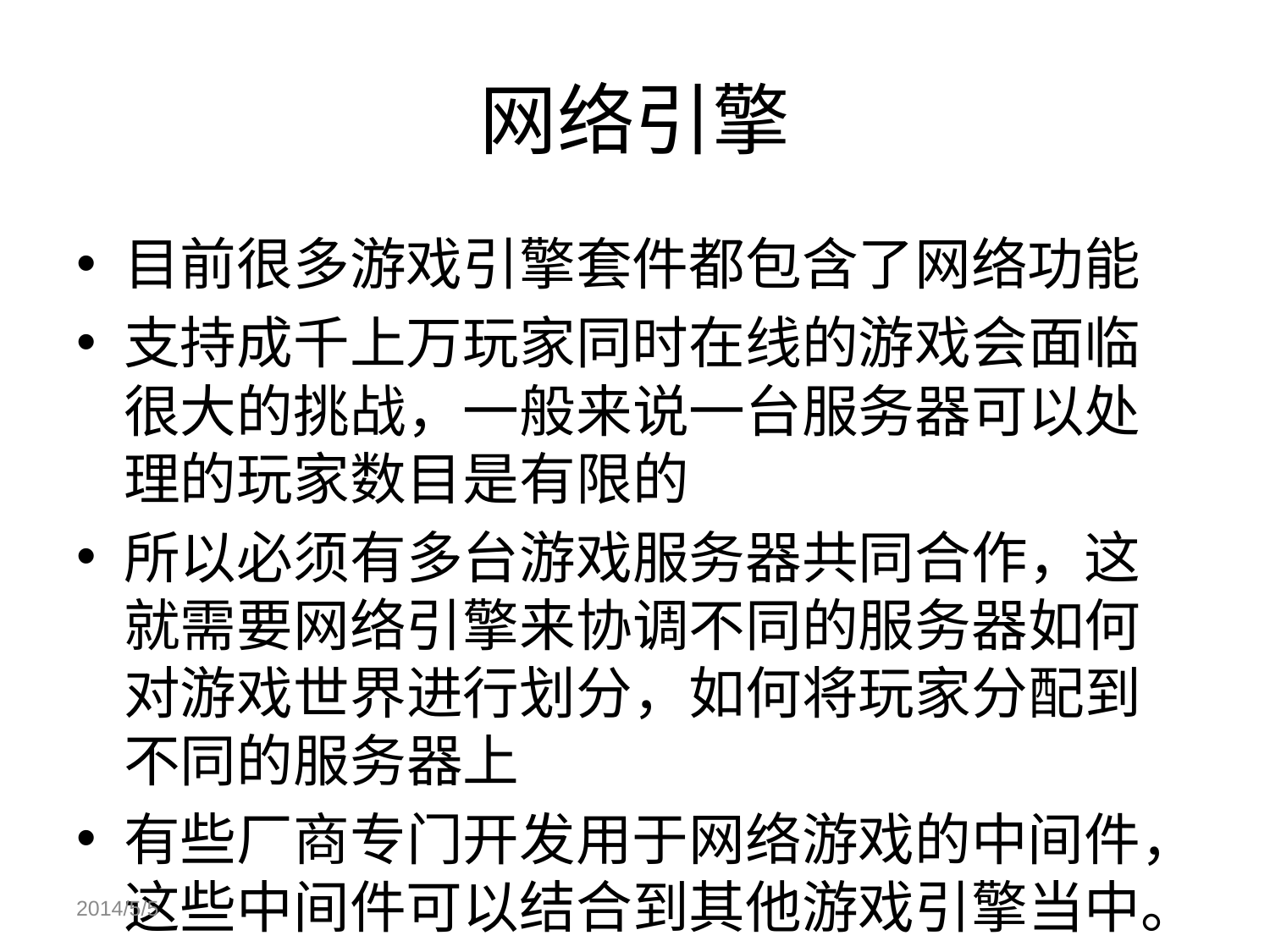

# 网络引擎
目前很多游戏引擎套件都包含了网络功能
支持成千上万玩家同时在线的游戏会面临很大的挑战，一般来说一台服务器可以处理的玩家数目是有限的
所以必须有多台游戏服务器共同合作，这就需要网络引擎来协调不同的服务器如何对游戏世界进行划分，如何将玩家分配到不同的服务器上
有些厂商专门开发用于网络游戏的中间件，这些中间件可以结合到其他游戏引擎当中。

2014/5/5